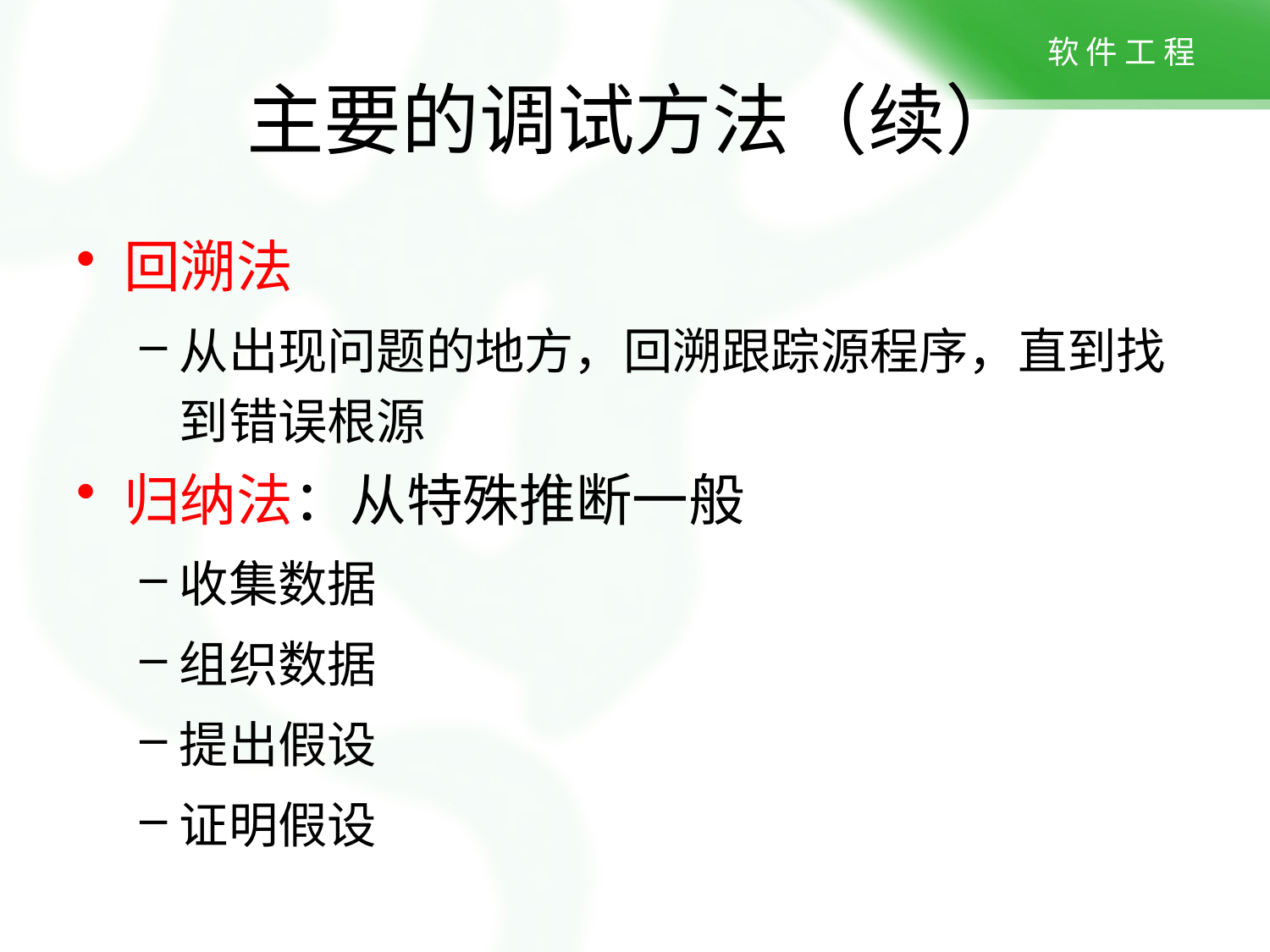

# 主要的调试方法（续）
回溯法
从出现问题的地方，回溯跟踪源程序，直到找到错误根源
归纳法：从特殊推断一般
收集数据
组织数据
提出假设
证明假设